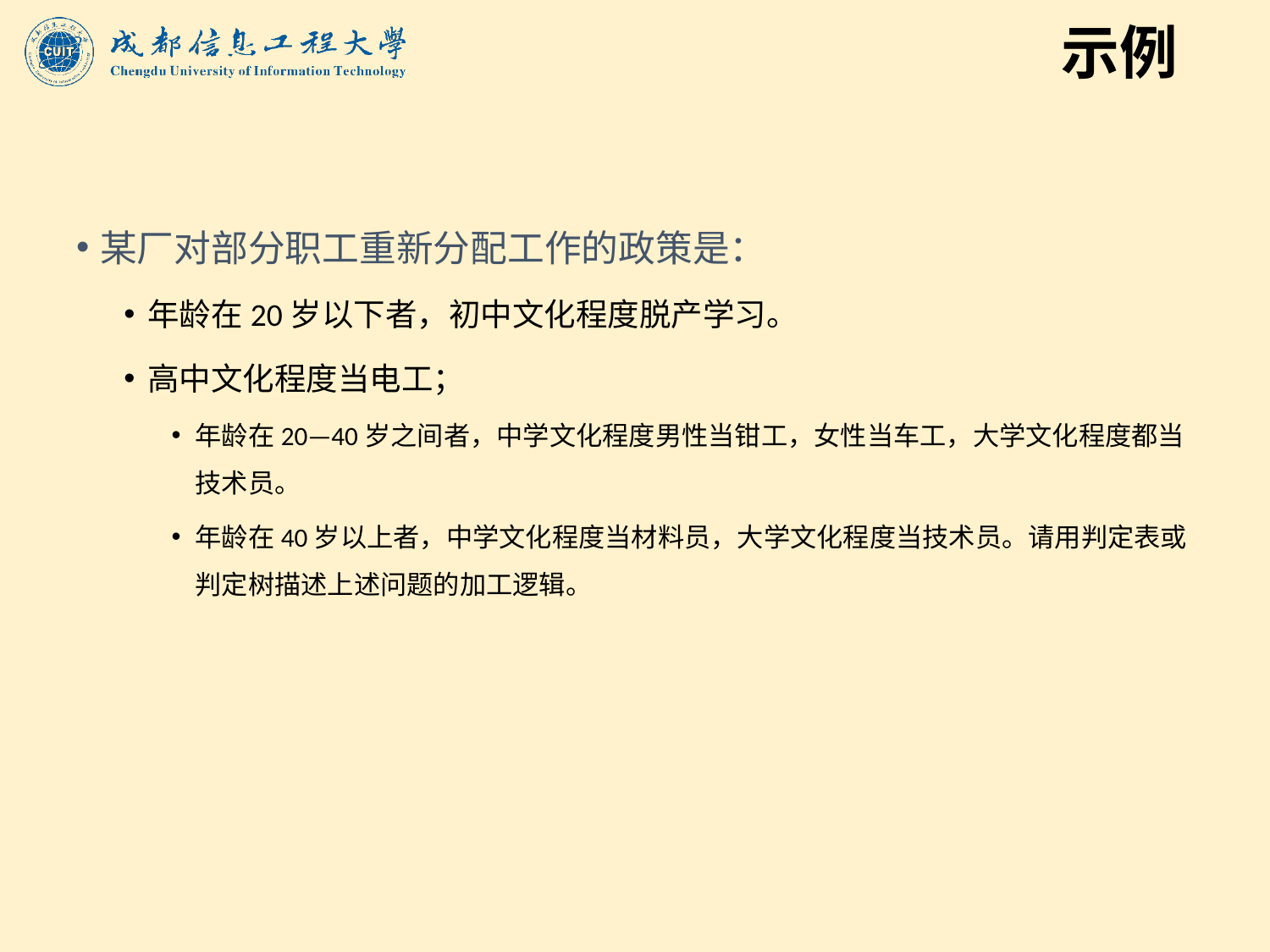

# 示例
某厂对部分职工重新分配工作的政策是：
年龄在20岁以下者，初中文化程度脱产学习。
高中文化程度当电工；
年龄在20—40岁之间者，中学文化程度男性当钳工，女性当车工，大学文化程度都当技术员。
年龄在40岁以上者，中学文化程度当材料员，大学文化程度当技术员。请用判定表或判定树描述上述问题的加工逻辑。